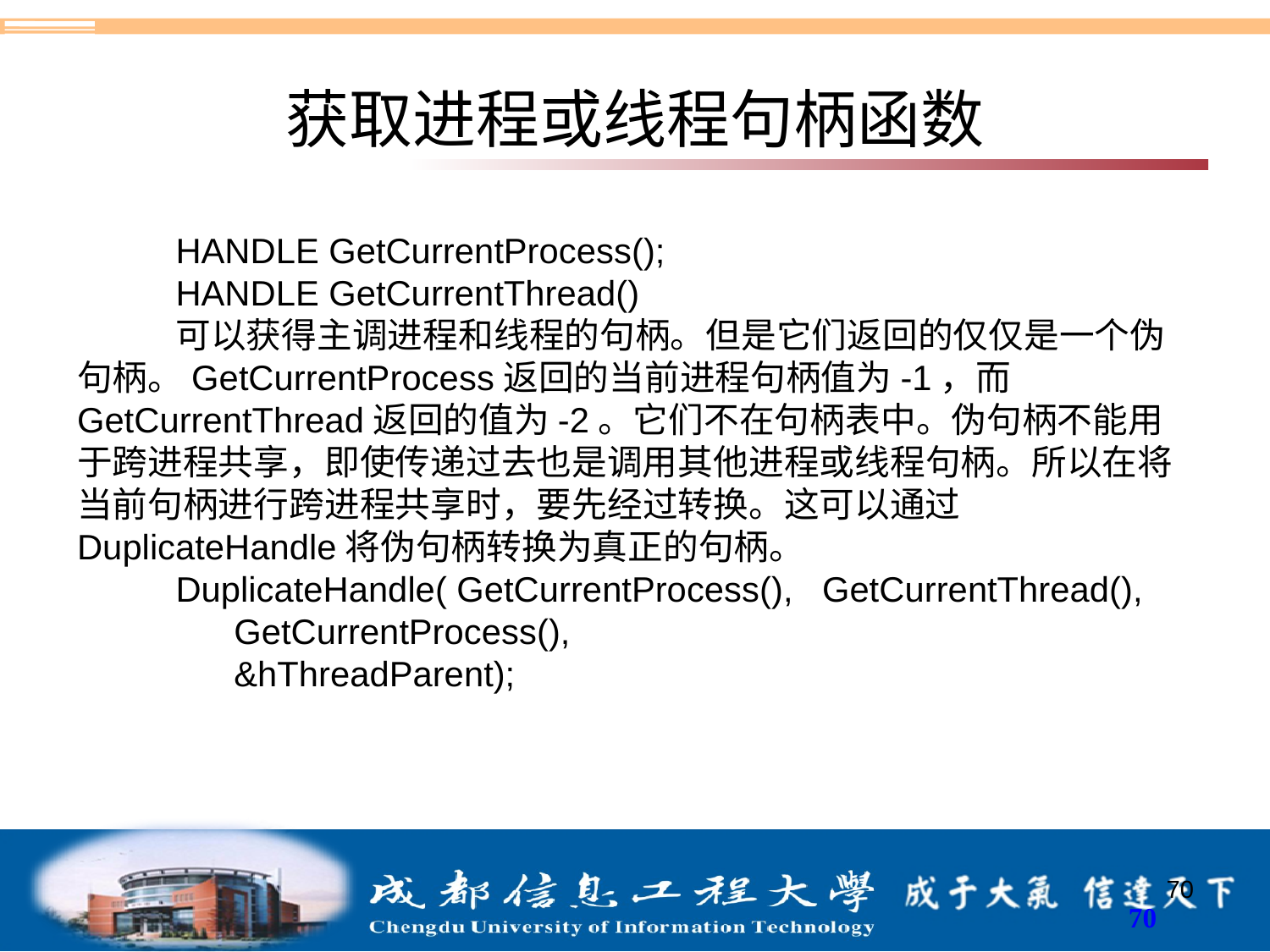

# 获取进程或线程句柄函数
HANDLE GetCurrentProcess();
HANDLE GetCurrentThread()
可以获得主调进程和线程的句柄。但是它们返回的仅仅是一个伪句柄。GetCurrentProcess返回的当前进程句柄值为-1，而GetCurrentThread返回的值为-2。它们不在句柄表中。伪句柄不能用于跨进程共享，即使传递过去也是调用其他进程或线程句柄。所以在将当前句柄进行跨进程共享时，要先经过转换。这可以通过DuplicateHandle将伪句柄转换为真正的句柄。
DuplicateHandle( GetCurrentProcess(),   GetCurrentThread(),
      GetCurrentProcess(),
      &hThreadParent);